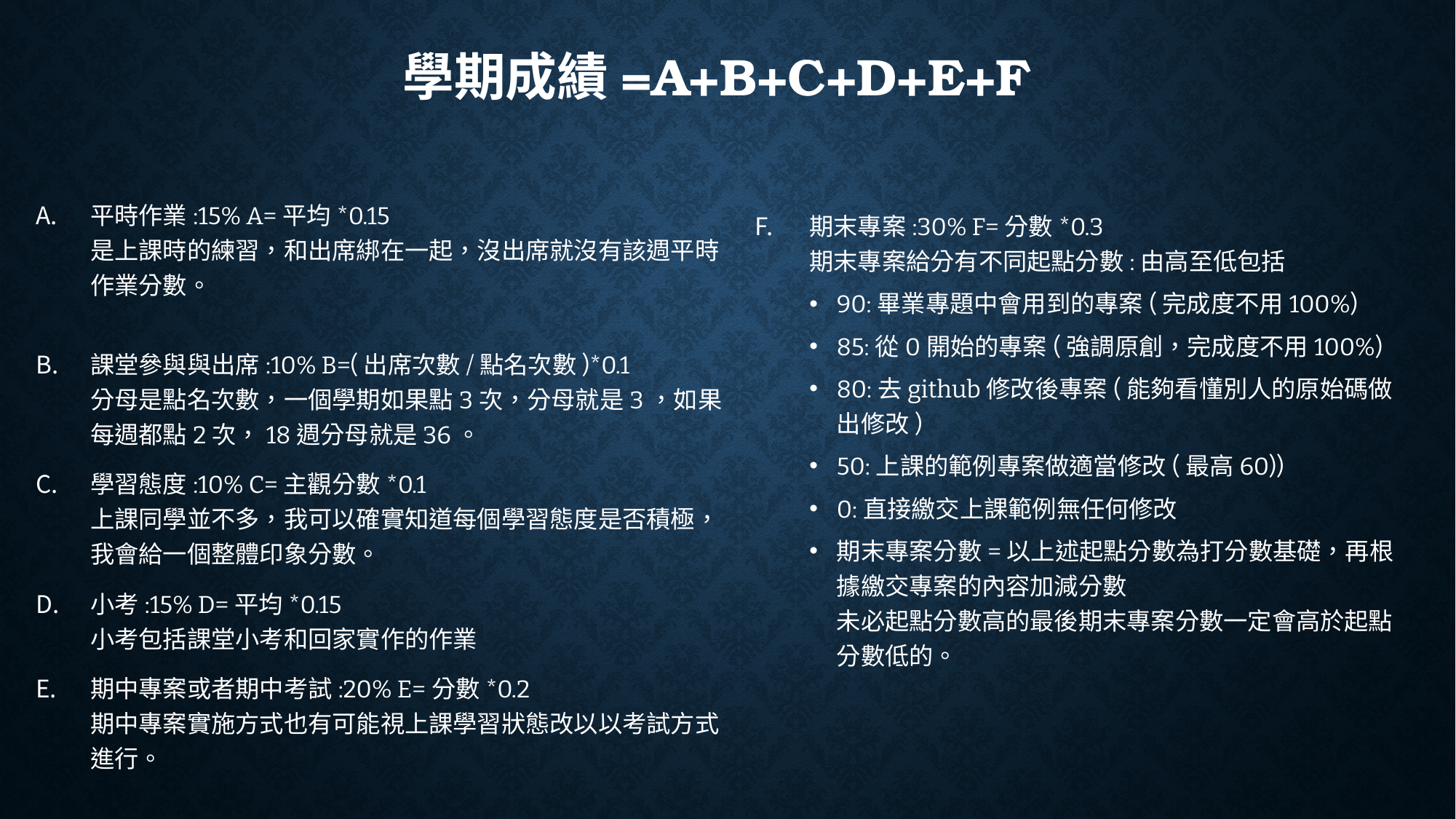

# 學期成績=A+B+C+D+E+F
平時作業:15% A=平均*0.15
是上課時的練習，和出席綁在一起，沒出席就沒有該週平時作業分數。
課堂參與與出席:10% B=(出席次數/點名次數)*0.1
分母是點名次數，一個學期如果點3次，分母就是3，如果每週都點2次，18週分母就是36。
學習態度:10% C=主觀分數*0.1
上課同學並不多，我可以確實知道每個學習態度是否積極，我會給一個整體印象分數。
小考:15% D=平均*0.15
小考包括課堂小考和回家實作的作業
期中專案或者期中考試:20% E=分數*0.2
期中專案實施方式也有可能視上課學習狀態改以以考試方式進行。

期末專案:30% F=分數*0.3
期末專案給分有不同起點分數:由高至低包括
90:畢業專題中會用到的專案(完成度不用100%)
85:從0開始的專案(強調原創，完成度不用100%)
80:去github修改後專案(能夠看懂別人的原始碼做出修改)
50:上課的範例專案做適當修改(最高60))
0:直接繳交上課範例無任何修改
期末專案分數=以上述起點分數為打分數基礎，再根據繳交專案的內容加減分數
未必起點分數高的最後期末專案分數一定會高於起點分數低的。